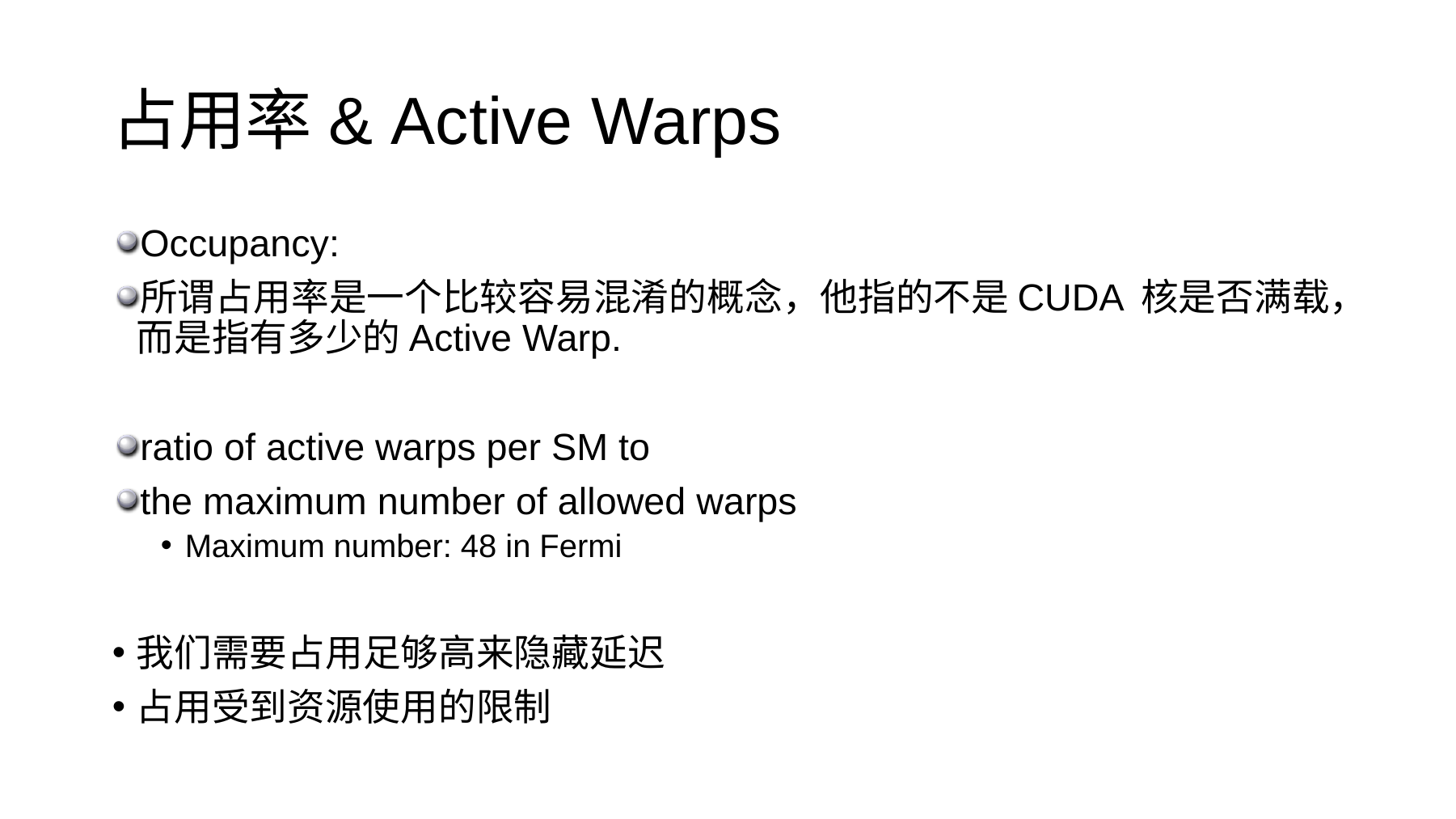

# 占用率& Active Warps
Occupancy:
所谓占用率是一个比较容易混淆的概念，他指的不是CUDA 核是否满载，而是指有多少的Active Warp.

ratio of active warps per SM to
the maximum number of allowed warps
Maximum number: 48 in Fermi

我们需要占用足够高来隐藏延迟
占用受到资源使用的限制